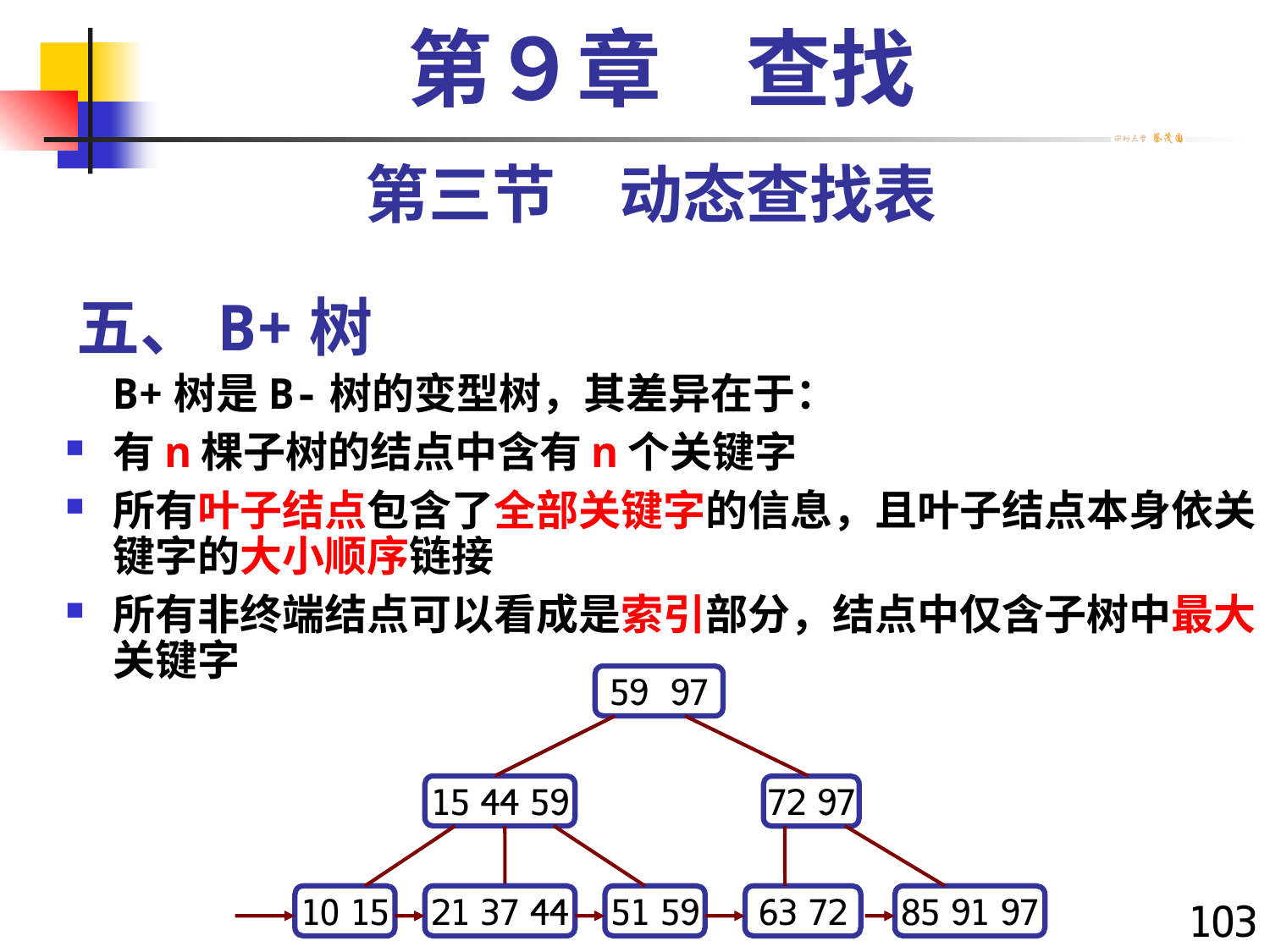

第９章　查找
第三节　动态查找表
# 五、B+树
	B+树是B-树的变型树，其差异在于：
有n棵子树的结点中含有n个关键字
所有叶子结点包含了全部关键字的信息，且叶子结点本身依关键字的大小顺序链接
所有非终端结点可以看成是索引部分，结点中仅含子树中最大关键字
59  97

15 44 59
72 97

10 15
21 37 44
51 59
63 72
85 91 97

103